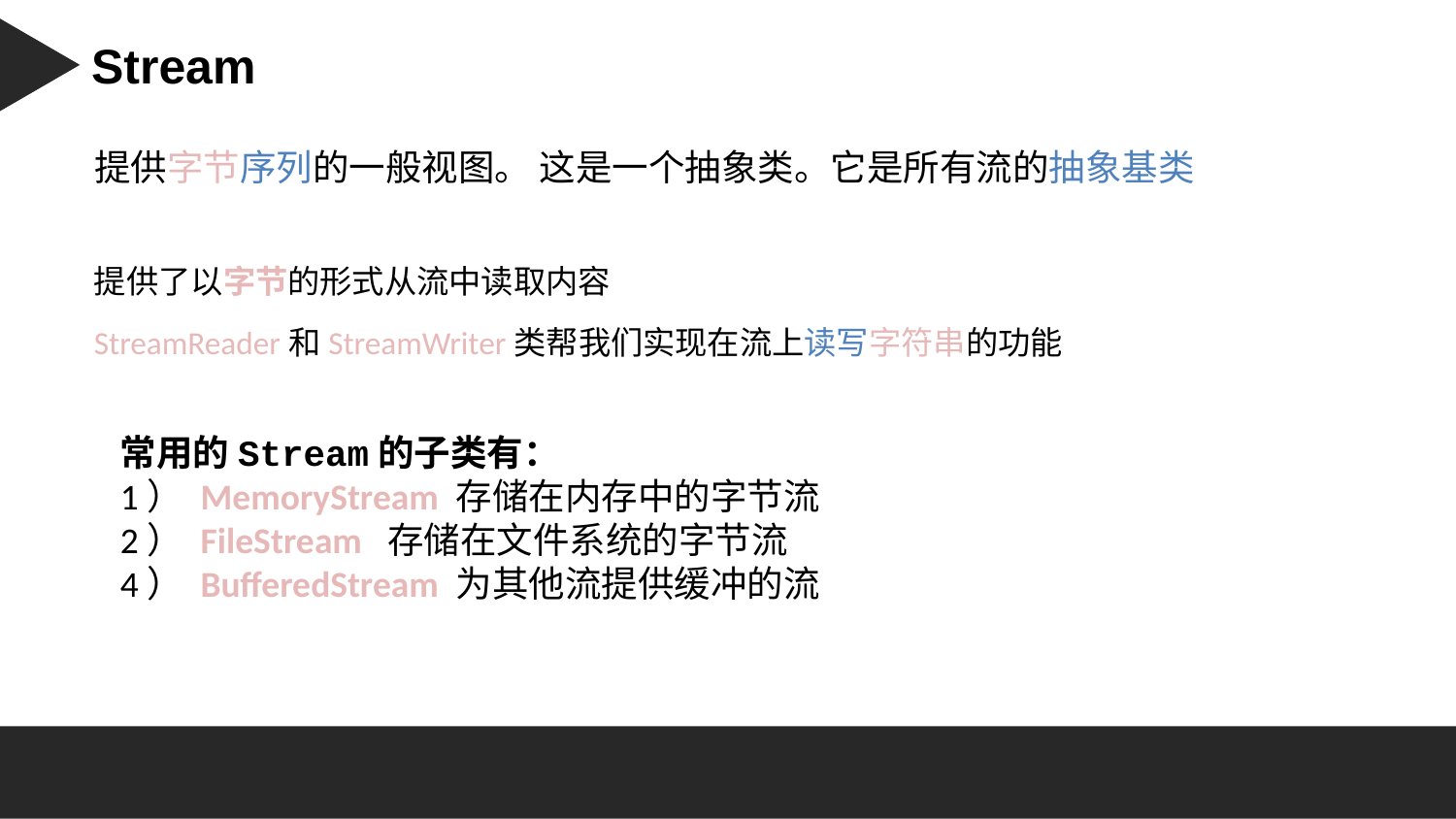

Character 字符串：

Stream
提供字节序列的一般视图。 这是一个抽象类。它是所有流的抽象基类
提供了以字节的形式从流中读取内容
StreamReader和StreamWriter类帮我们实现在流上读写字符串的功能
常用的Stream的子类有：
1） MemoryStream 存储在内存中的字节流
2） FileStream  存储在文件系统的字节流
4） BufferedStream 为其他流提供缓冲的流
stringWriter